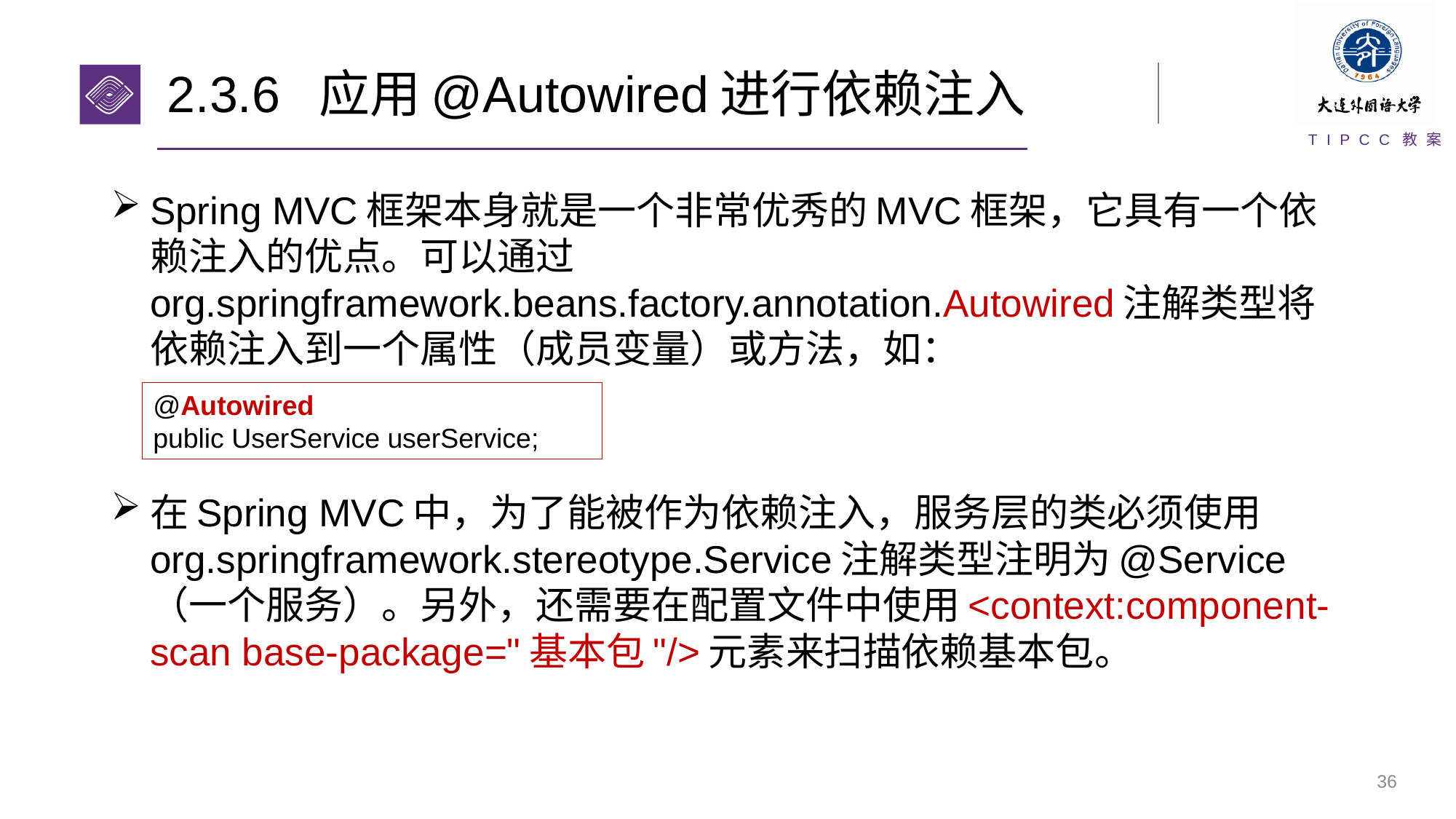

# 2.3.6  应用@Autowired进行依赖注入
Spring MVC框架本身就是一个非常优秀的MVC框架，它具有一个依赖注入的优点。可以通过org.springframework.beans.factory.annotation.Autowired注解类型将依赖注入到一个属性（成员变量）或方法，如：

在Spring MVC中，为了能被作为依赖注入，服务层的类必须使用org.springframework.stereotype.Service注解类型注明为@Service（一个服务）。另外，还需要在配置文件中使用<context:component-scan base-package="基本包"/>元素来扫描依赖基本包。
@Autowired
public UserService userService;
36